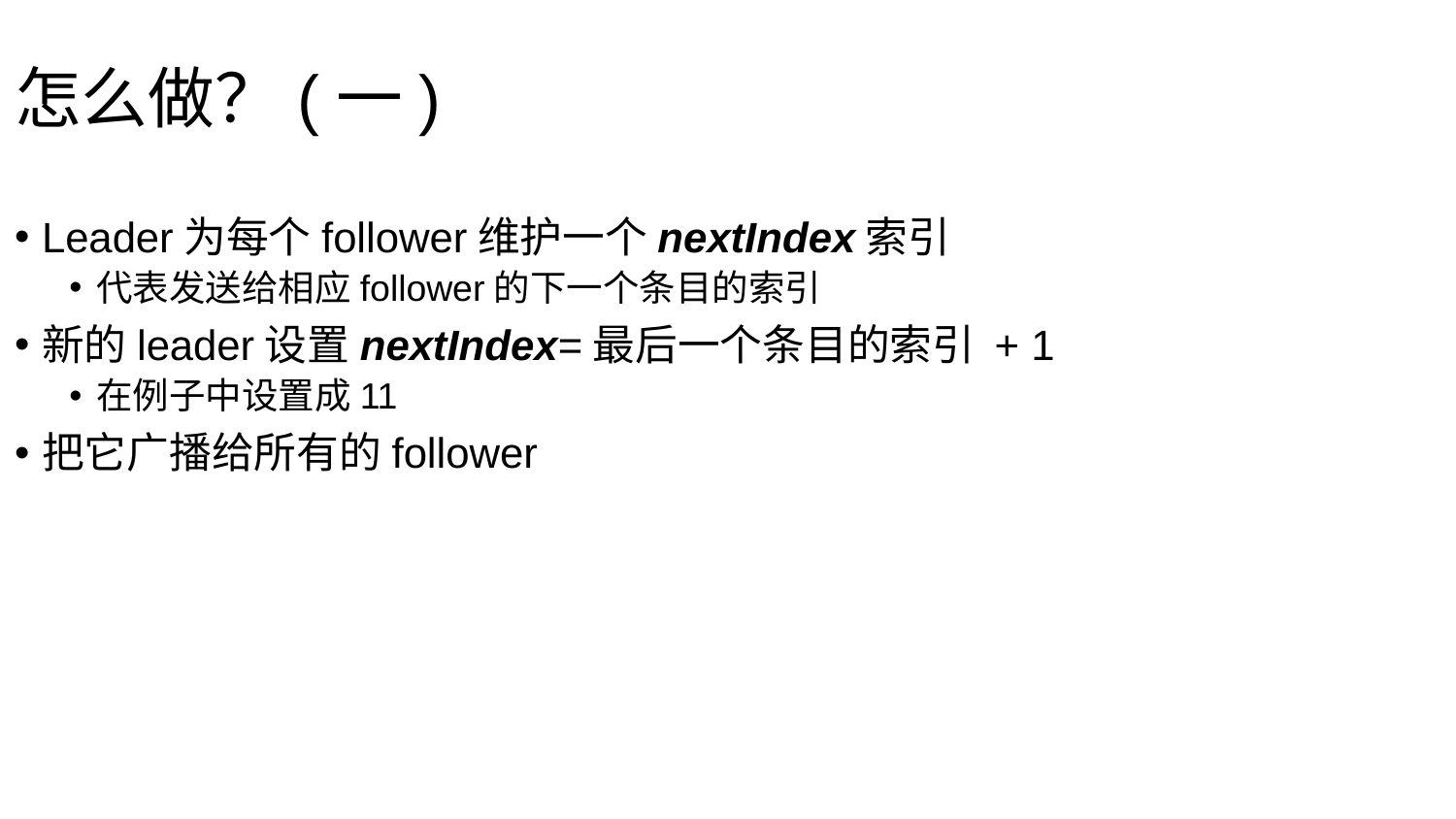

怎么做？(一)
Leader为每个follower维护一个nextIndex索引
代表发送给相应follower的下一个条目的索引
新的leader设置nextIndex=最后一个条目的索引 + 1
在例子中设置成11
把它广播给所有的follower